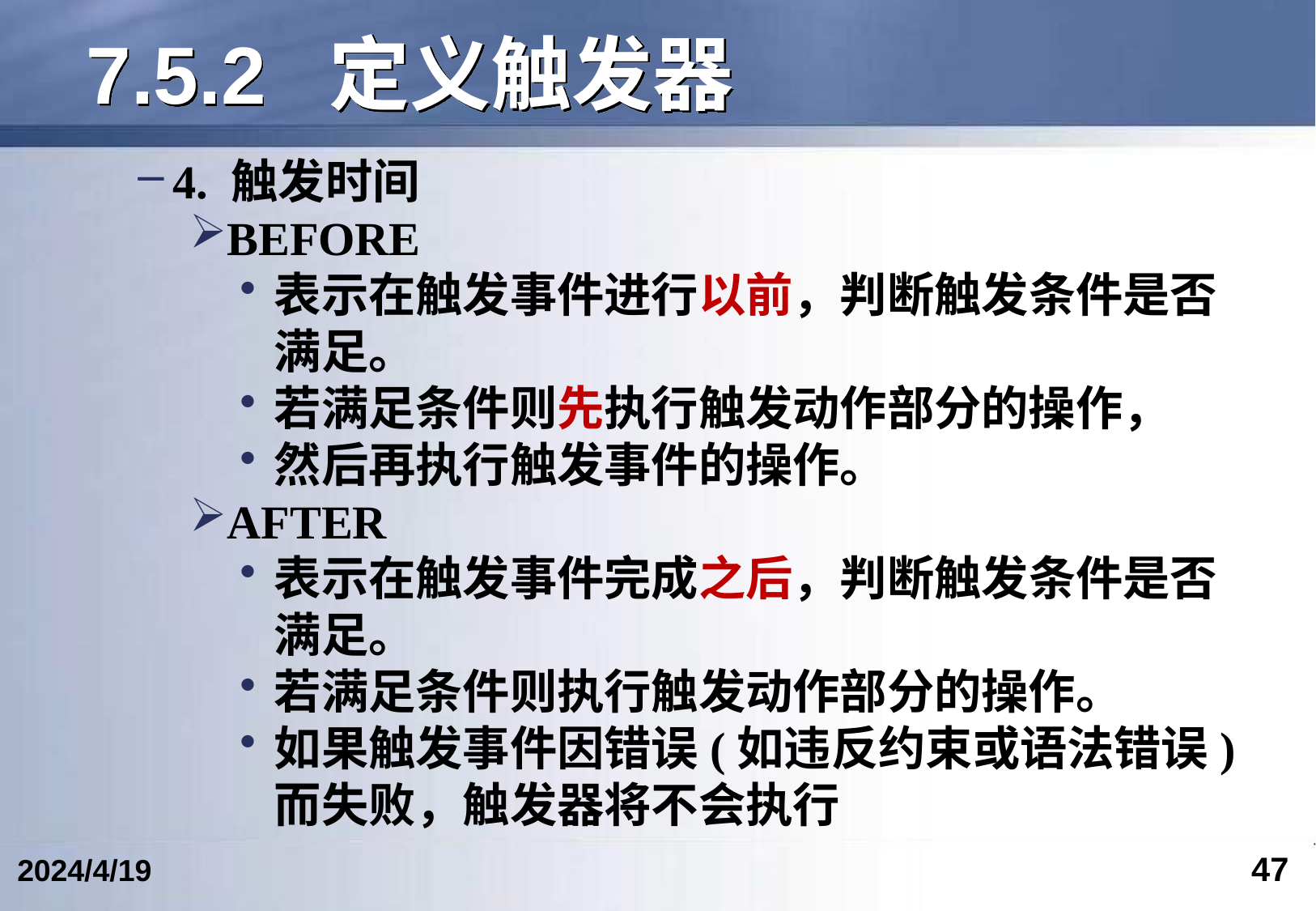

# 7.5.2	定义触发器
4. 触发时间
BEFORE
表示在触发事件进行以前，判断触发条件是否满足。
若满足条件则先执行触发动作部分的操作，
然后再执行触发事件的操作。
AFTER
表示在触发事件完成之后，判断触发条件是否满足。
若满足条件则执行触发动作部分的操作。
如果触发事件因错误(如违反约束或语法错误)而失败，触发器将不会执行
47
2024/4/19